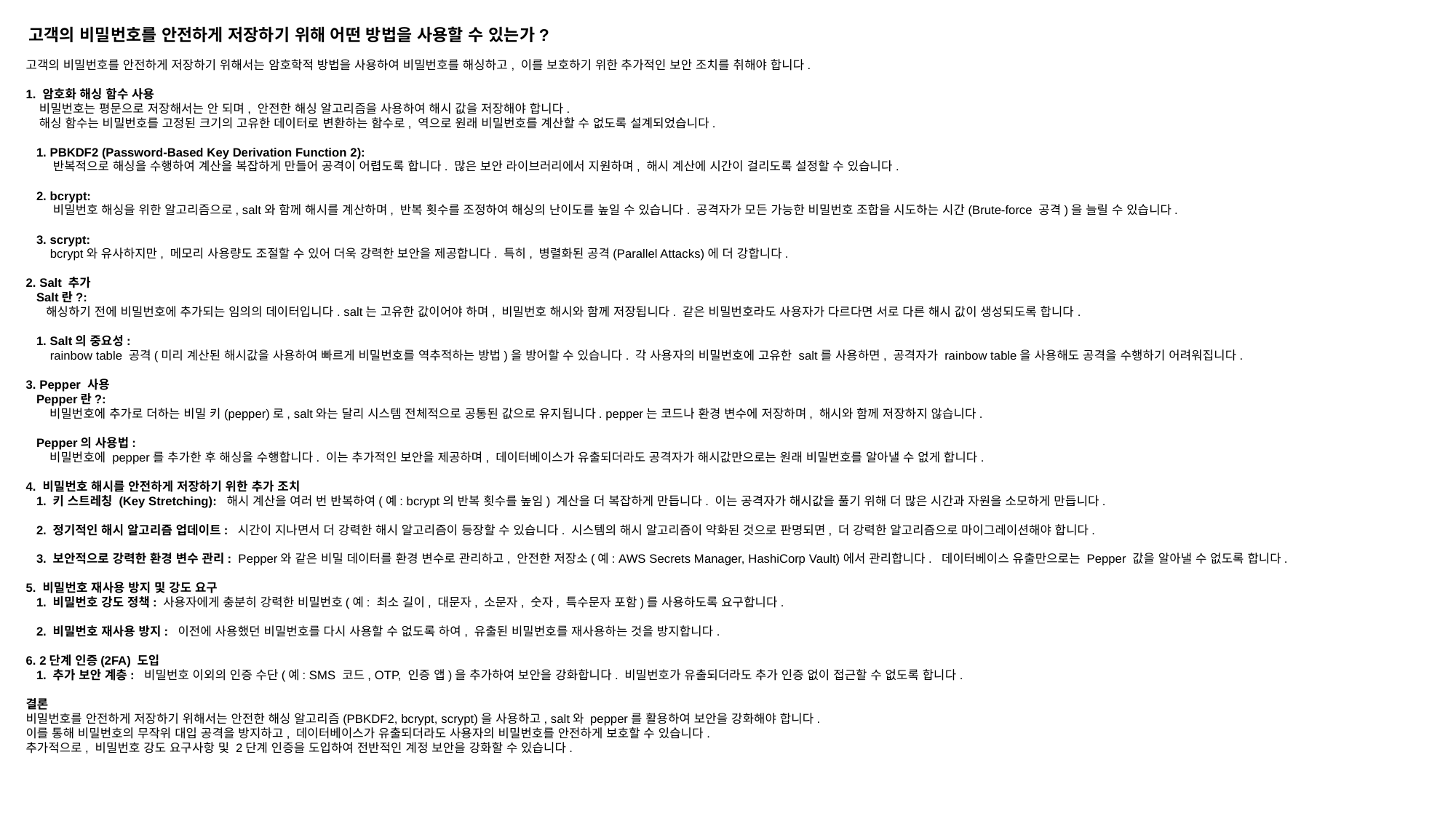

고객의 비밀번호를 안전하게 저장하기 위해 어떤 방법을 사용할 수 있는가?
고객의 비밀번호를 안전하게 저장하기 위해서는 암호학적 방법을 사용하여 비밀번호를 해싱하고, 이를 보호하기 위한 추가적인 보안 조치를 취해야 합니다.

1. 암호화 해싱 함수 사용
   비밀번호는 평문으로 저장해서는 안 되며, 안전한 해싱 알고리즘을 사용하여 해시 값을 저장해야 합니다.
   해싱 함수는 비밀번호를 고정된 크기의 고유한 데이터로 변환하는 함수로, 역으로 원래 비밀번호를 계산할 수 없도록 설계되었습니다.

   1. PBKDF2 (Password-Based Key Derivation Function 2):
       반복적으로 해싱을 수행하여 계산을 복잡하게 만들어 공격이 어렵도록 합니다. 많은 보안 라이브러리에서 지원하며, 해시 계산에 시간이 걸리도록 설정할 수 있습니다.

   2. bcrypt:
       비밀번호 해싱을 위한 알고리즘으로, salt와 함께 해시를 계산하며, 반복 횟수를 조정하여 해싱의 난이도를 높일 수 있습니다. 공격자가 모든 가능한 비밀번호 조합을 시도하는 시간(Brute-force 공격)을 늘릴 수 있습니다.

   3. scrypt:
       bcrypt와 유사하지만, 메모리 사용량도 조절할 수 있어 더욱 강력한 보안을 제공합니다. 특히, 병렬화된 공격(Parallel Attacks)에 더 강합니다.

2. Salt 추가
   Salt란?:
     해싱하기 전에 비밀번호에 추가되는 임의의 데이터입니다. salt는 고유한 값이어야 하며, 비밀번호 해시와 함께 저장됩니다. 같은 비밀번호라도 사용자가 다르다면 서로 다른 해시 값이 생성되도록 합니다.

   1. Salt의 중요성:
       rainbow table 공격(미리 계산된 해시값을 사용하여 빠르게 비밀번호를 역추적하는 방법)을 방어할 수 있습니다. 각 사용자의 비밀번호에 고유한 salt를 사용하면, 공격자가 rainbow table을 사용해도 공격을 수행하기 어려워집니다.

3. Pepper 사용
   Pepper란?:
      비밀번호에 추가로 더하는 비밀 키(pepper)로, salt와는 달리 시스템 전체적으로 공통된 값으로 유지됩니다. pepper는 코드나 환경 변수에 저장하며, 해시와 함께 저장하지 않습니다.

   Pepper의 사용법:
      비밀번호에 pepper를 추가한 후 해싱을 수행합니다. 이는 추가적인 보안을 제공하며, 데이터베이스가 유출되더라도 공격자가 해시값만으로는 원래 비밀번호를 알아낼 수 없게 합니다.
4. 비밀번호 해시를 안전하게 저장하기 위한 추가 조치
   1. 키 스트레칭 (Key Stretching):  해시 계산을 여러 번 반복하여(예: bcrypt의 반복 횟수를 높임) 계산을 더 복잡하게 만듭니다. 이는 공격자가 해시값을 풀기 위해 더 많은 시간과 자원을 소모하게 만듭니다.

   2. 정기적인 해시 알고리즘 업데이트:  시간이 지나면서 더 강력한 해시 알고리즘이 등장할 수 있습니다. 시스템의 해시 알고리즘이 약화된 것으로 판명되면, 더 강력한 알고리즘으로 마이그레이션해야 합니다.

   3. 보안적으로 강력한 환경 변수 관리:  Pepper와 같은 비밀 데이터를 환경 변수로 관리하고, 안전한 저장소(예: AWS Secrets Manager, HashiCorp Vault)에서 관리합니다.  데이터베이스 유출만으로는 Pepper 값을 알아낼 수 없도록 합니다.

5. 비밀번호 재사용 방지 및 강도 요구
   1. 비밀번호 강도 정책: 사용자에게 충분히 강력한 비밀번호(예: 최소 길이, 대문자, 소문자, 숫자, 특수문자 포함)를 사용하도록 요구합니다.

   2. 비밀번호 재사용 방지:  이전에 사용했던 비밀번호를 다시 사용할 수 없도록 하여, 유출된 비밀번호를 재사용하는 것을 방지합니다.

6. 2단계 인증(2FA) 도입
   1. 추가 보안 계층:  비밀번호 이외의 인증 수단(예: SMS 코드, OTP, 인증 앱)을 추가하여 보안을 강화합니다. 비밀번호가 유출되더라도 추가 인증 없이 접근할 수 없도록 합니다.

결론
비밀번호를 안전하게 저장하기 위해서는 안전한 해싱 알고리즘(PBKDF2, bcrypt, scrypt)을 사용하고, salt와 pepper를 활용하여 보안을 강화해야 합니다.
이를 통해 비밀번호의 무작위 대입 공격을 방지하고, 데이터베이스가 유출되더라도 사용자의 비밀번호를 안전하게 보호할 수 있습니다.
추가적으로, 비밀번호 강도 요구사항 및 2단계 인증을 도입하여 전반적인 계정 보안을 강화할 수 있습니다.